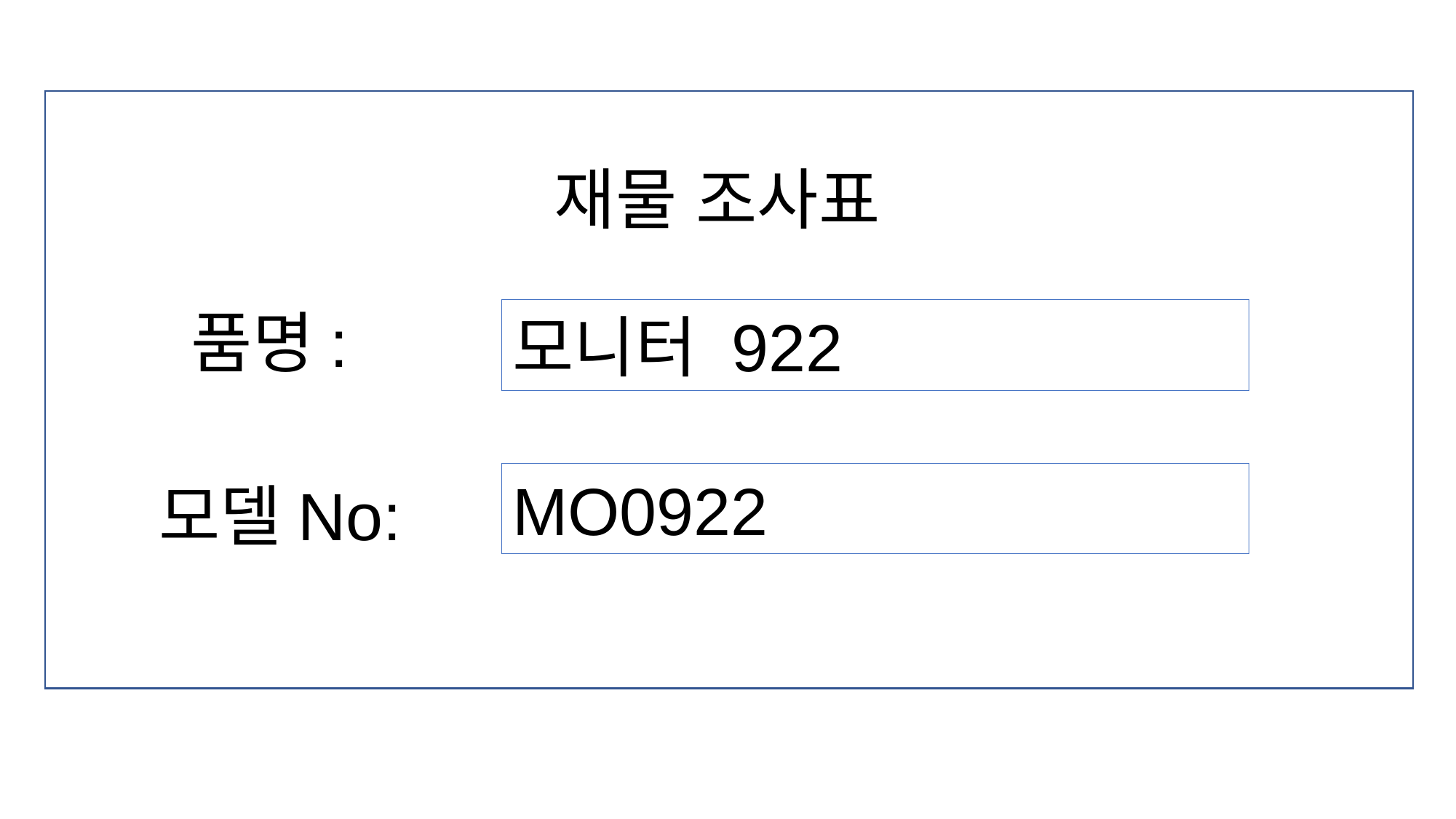

재물 조사표
품명:
모니터 922
MO0922
모델No: